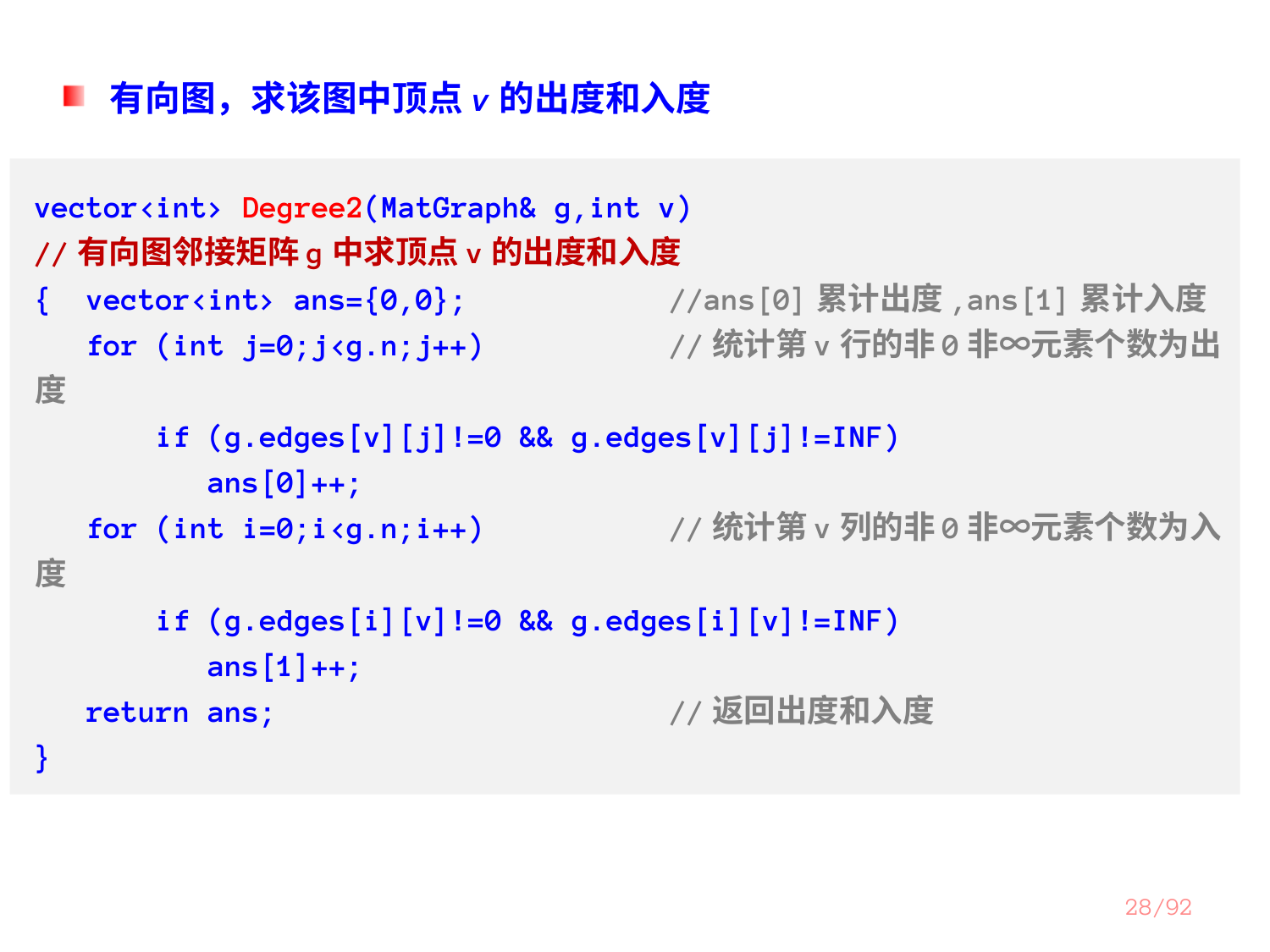

有向图，求该图中顶点v的出度和入度
vector<int> Degree2(MatGraph& g,int v)
//有向图邻接矩阵g中求顶点v的出度和入度
{  vector<int> ans={0,0};		//ans[0]累计出度,ans[1]累计入度
   for (int j=0;j<g.n;j++)		//统计第v行的非0非∞元素个数为出度
       if (g.edges[v][j]!=0 && g.edges[v][j]!=INF)
          ans[0]++;
   for (int i=0;i<g.n;i++)		//统计第v列的非0非∞元素个数为入度
       if (g.edges[i][v]!=0 && g.edges[i][v]!=INF)
          ans[1]++;
   return ans;				//返回出度和入度
}
28/92